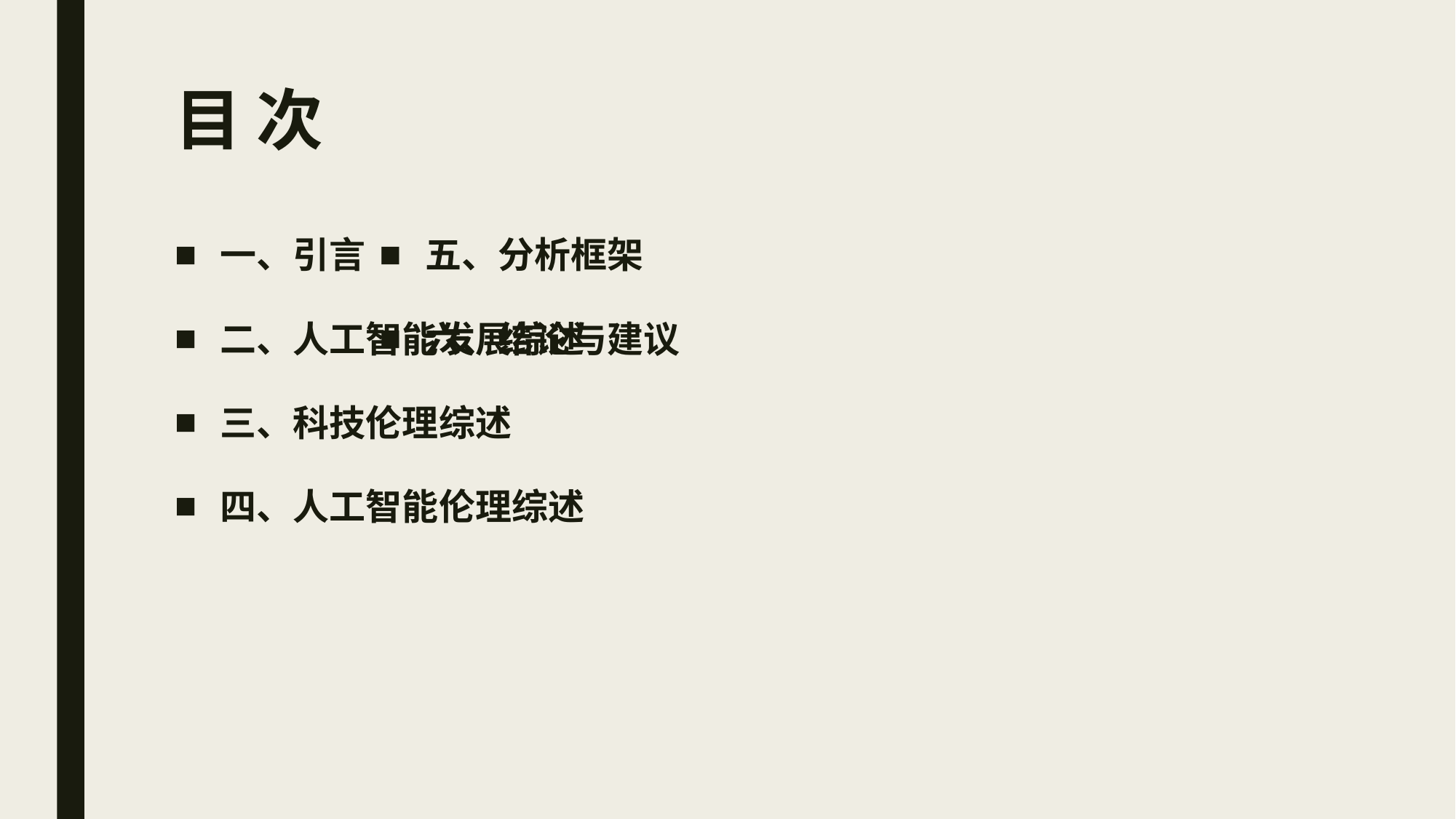

# 目 次
一、引言
二、人工智能发展综述
三、科技伦理综述
四、人工智能伦理综述
五、分析框架
六、结论与建议